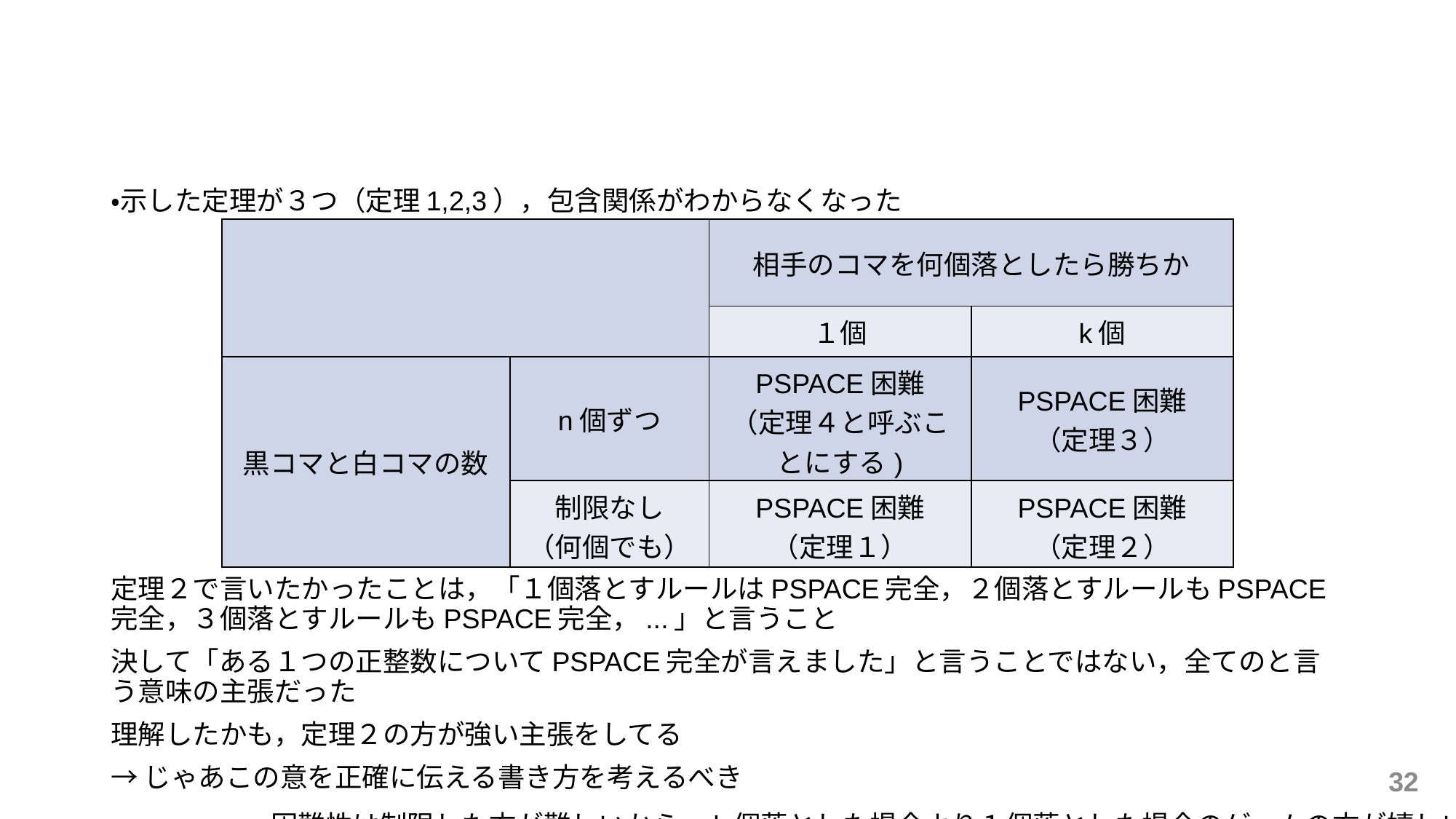

#
・示した定理が３つ（定理1,2,3），包含関係がわからなくなった

定理２で言いたかったことは，「１個落とすルールはPSPACE完全，２個落とすルールもPSPACE完全，３個落とすルールもPSPACE完全，...」と言うこと
決して「ある１つの正整数についてPSPACE完全が言えました」と言うことではない，全てのと言う意味の主張だった
理解したかも，定理２の方が強い主張をしてる
→じゃあこの意を正確に伝える書き方を考えるべき
|  |  | 相手のコマを何個落としたら勝ちか |  |
| --- | --- | --- | --- |
|  |  | １個 | k個 |
| 黒コマと白コマの数 | n個ずつ | PSPACE困難 （定理４と呼ぶことにする) | PSPACE困難 （定理３） |
|  | 制限なし （何個でも） | PSPACE困難 （定理１） | PSPACE困難 （定理２） |
32
・困難性は制限した方が難しいから，k個落とした場合より１個落とした場合のゲームの方が嬉しい？
・k個のときが１個の時を含むのかわからない，包含関係？
・主結果の立場がわからない，主結果なのか？並列？劣化？